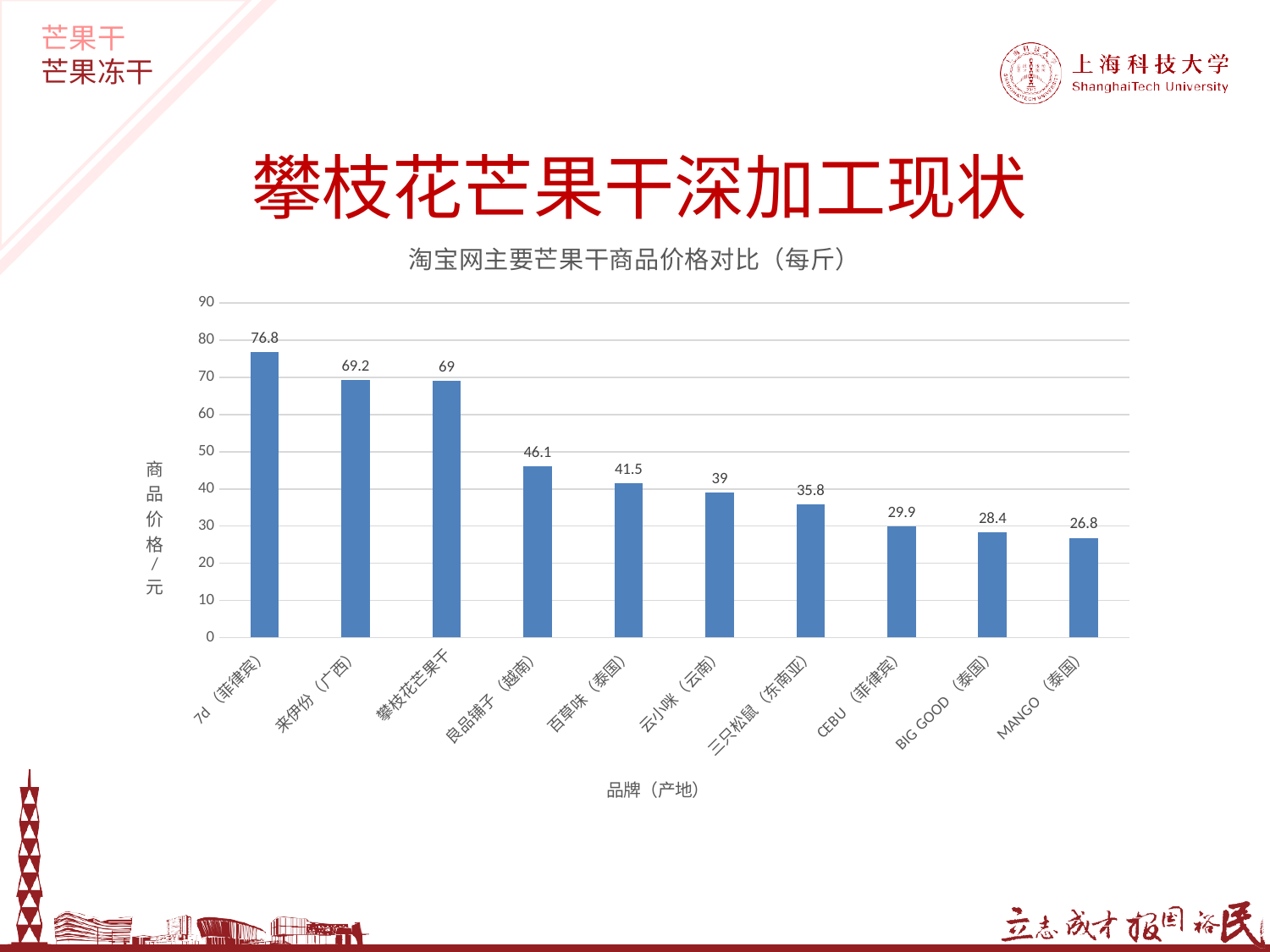

芒果干
芒果冻干
攀枝花芒果干深加工现状

### Chart: 淘宝网主要芒果干商品价格对比（每斤）

| Category |  |
|---|---|
| 7d（菲律宾） | 76.8 |
| 来伊份（广西） | 69.2 |
| 攀枝花芒果干 | 69.0 |
| 良品铺子（越南） | 46.1 |
| 百草味（泰国） | 41.5 |
| 云小咪（云南） | 39.0 |
| 三只松鼠（东南亚） | 35.8 |
| CEBU（菲律宾） | 29.9 |
| BIG GOOD（泰国） | 28.4 |
| MANGO（泰国） | 26.8 |